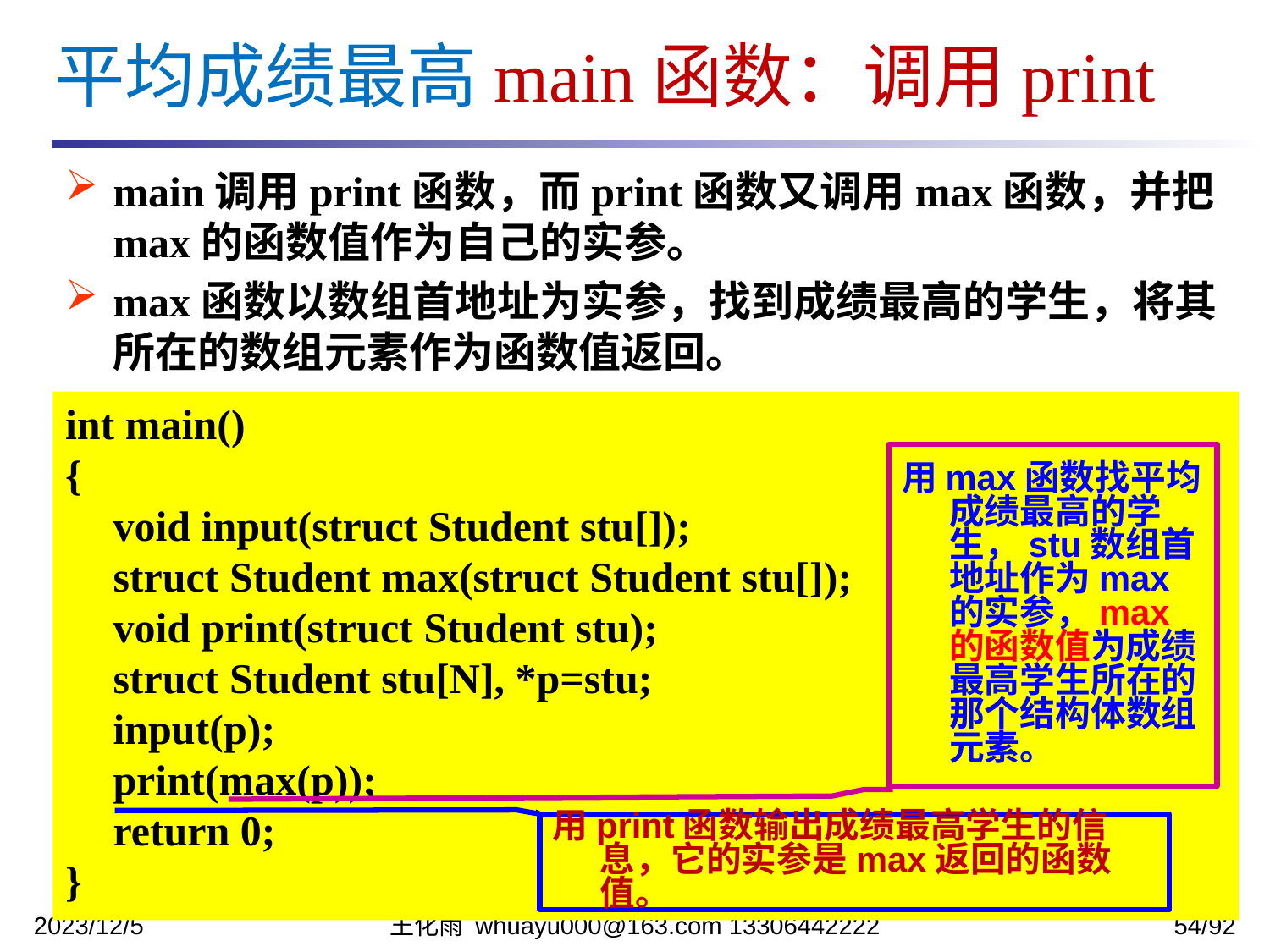

平均成绩最高main函数：调用print
main调用print函数，而print函数又调用max函数，并把max的函数值作为自己的实参。
max函数以数组首地址为实参，找到成绩最高的学生，将其所在的数组元素作为函数值返回。
int main()
{
	void input(struct Student stu[]);
	struct Student max(struct Student stu[]);
	void print(struct Student stu);
	struct Student stu[N], *p=stu;
	input(p);
	print(max(p));
	return 0;
}
用max函数找平均成绩最高的学生，stu数组首地址作为max的实参，max的函数值为成绩最高学生所在的那个结构体数组元素。
用print函数输出成绩最高学生的信息，它的实参是max返回的函数值。
2023/12/5
王化雨 whuayu000@163.com 13306442222
54/92